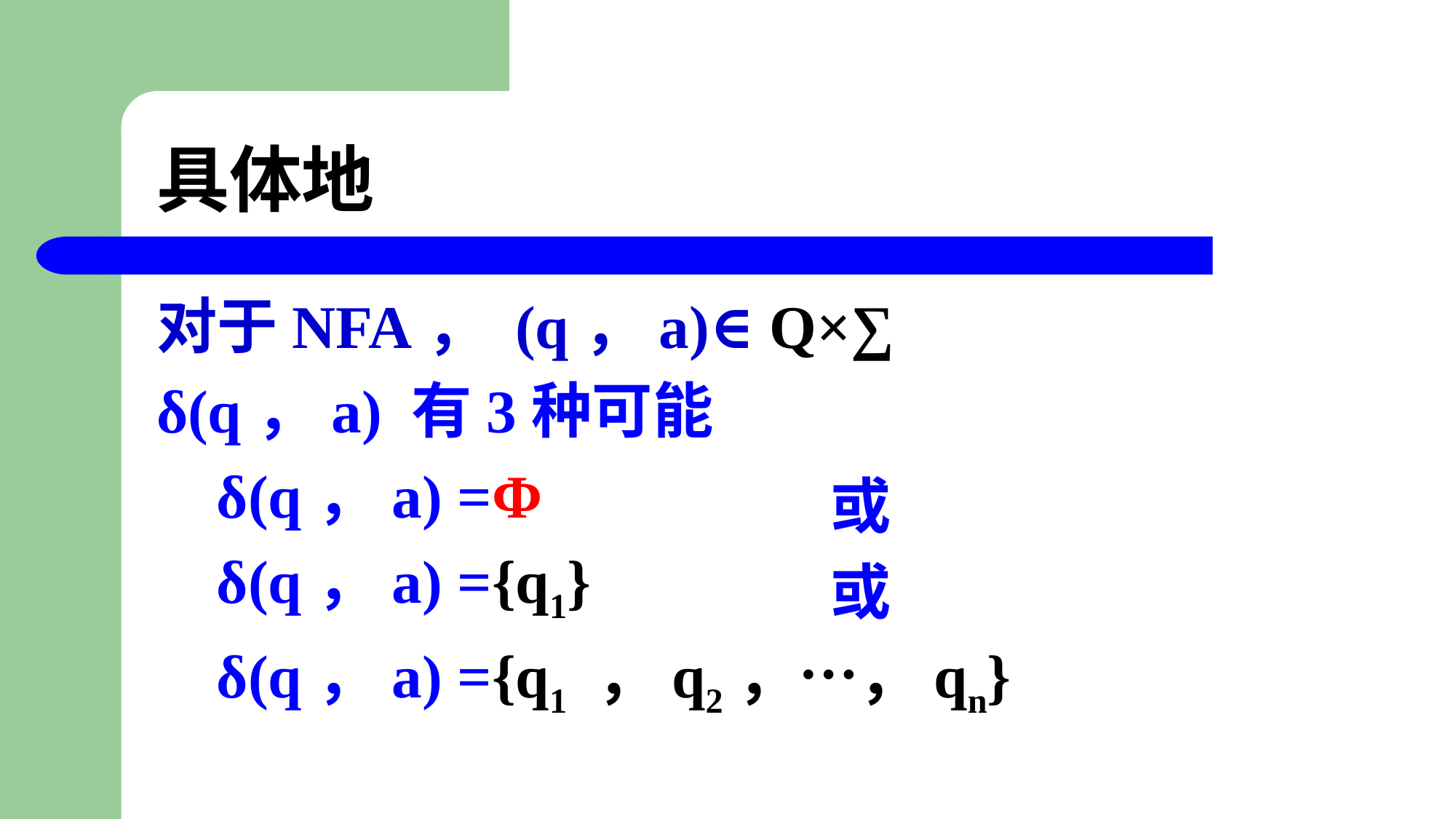

# 具体地
对于NFA， (q，a)∈ Q×∑
δ(q，a) 有3种可能
    δ(q，a) =Φ
    δ(q，a) ={q1}
    δ(q，a) ={q1 ，q2，…，qn}
或
或